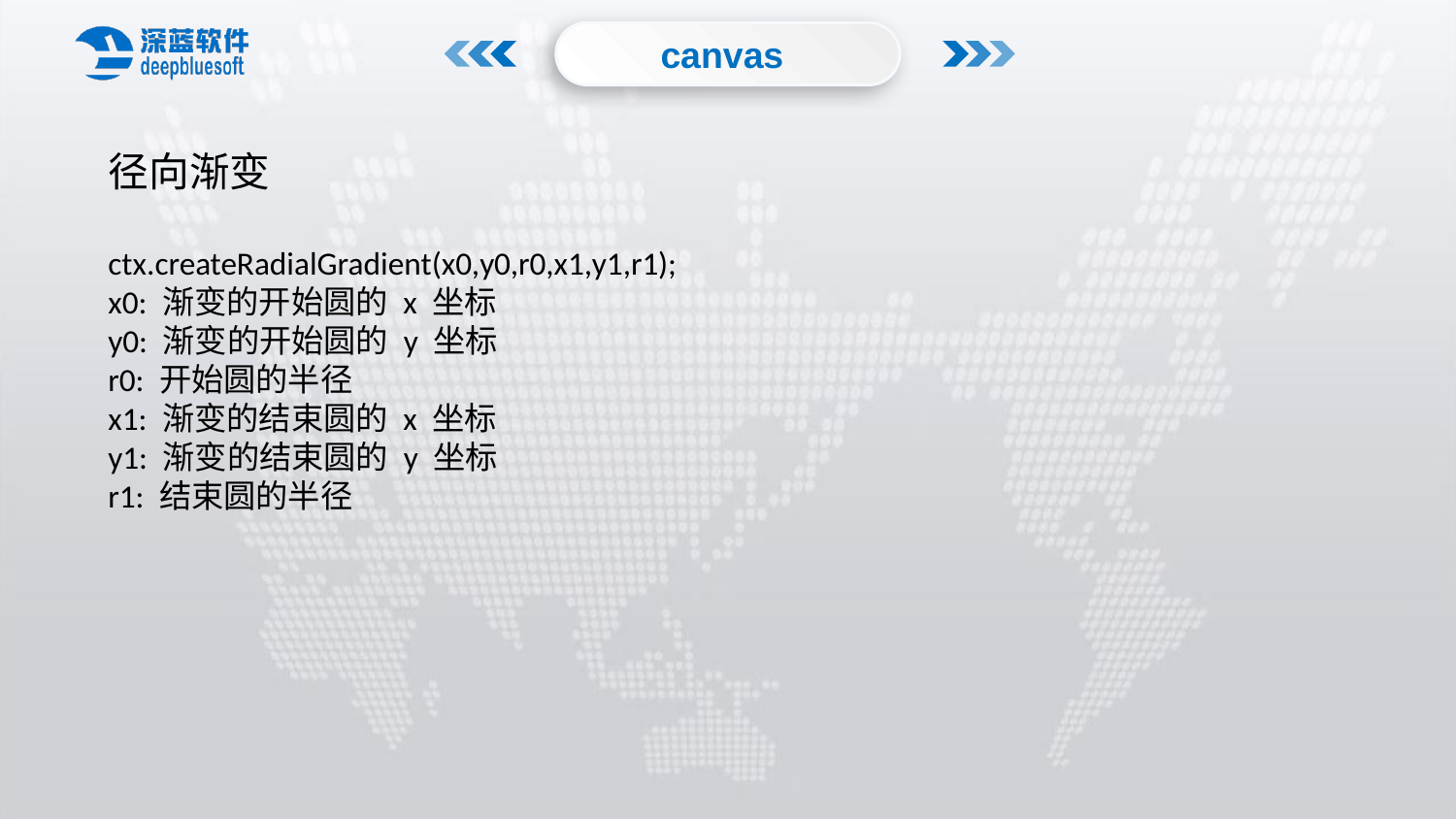

canvas

径向渐变

ctx.createRadialGradient(x0,y0,r0,x1,y1,r1);
x0: 渐变的开始圆的 x 坐标
y0: 渐变的开始圆的 y 坐标
r0: 开始圆的半径
x1: 渐变的结束圆的 x 坐标
y1: 渐变的结束圆的 y 坐标
r1: 结束圆的半径